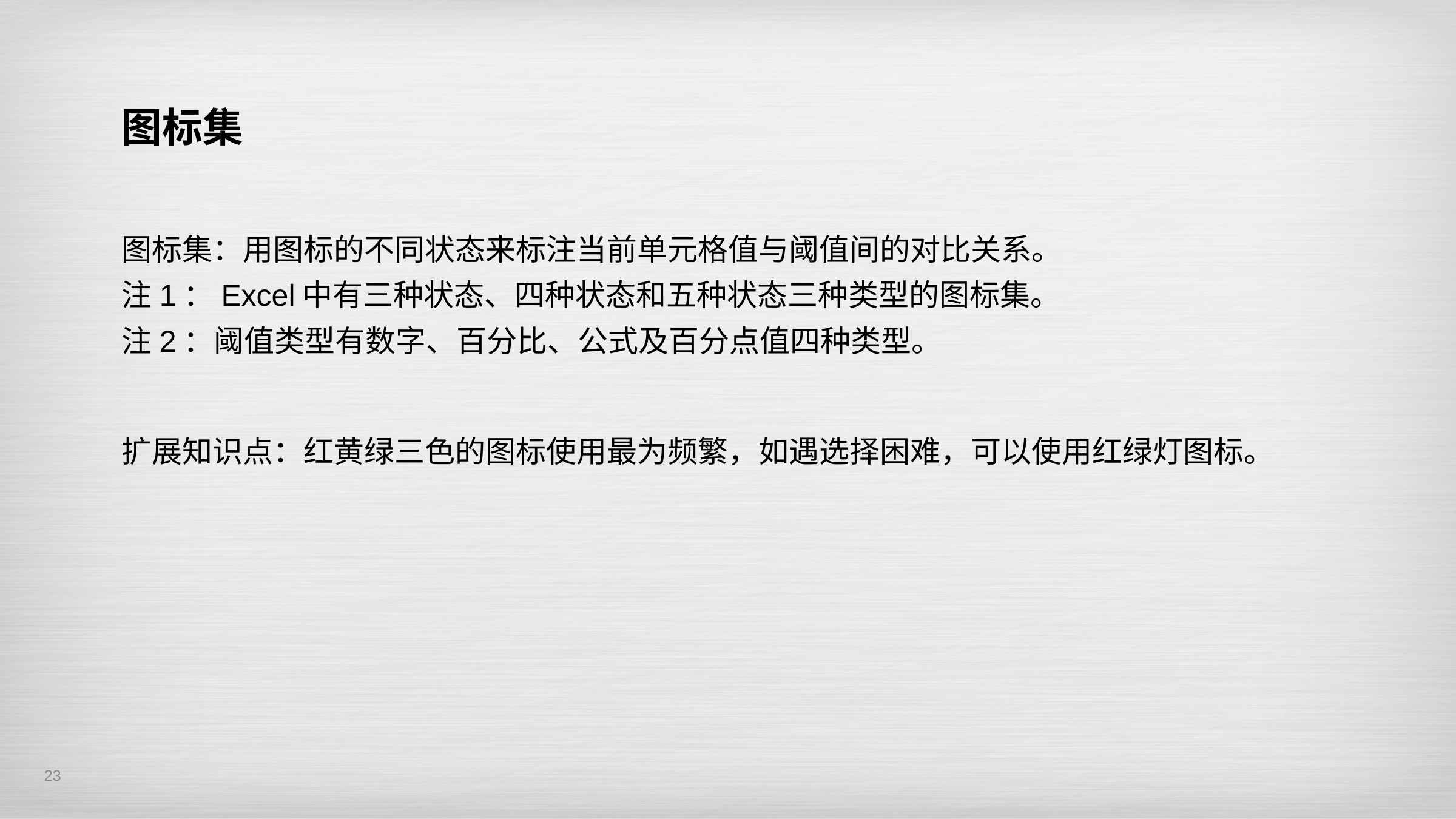

图标集
图标集：用图标的不同状态来标注当前单元格值与阈值间的对比关系。
注1：Excel中有三种状态、四种状态和五种状态三种类型的图标集。
注2：阈值类型有数字、百分比、公式及百分点值四种类型。
扩展知识点：红黄绿三色的图标使用最为频繁，如遇选择困难，可以使用红绿灯图标。